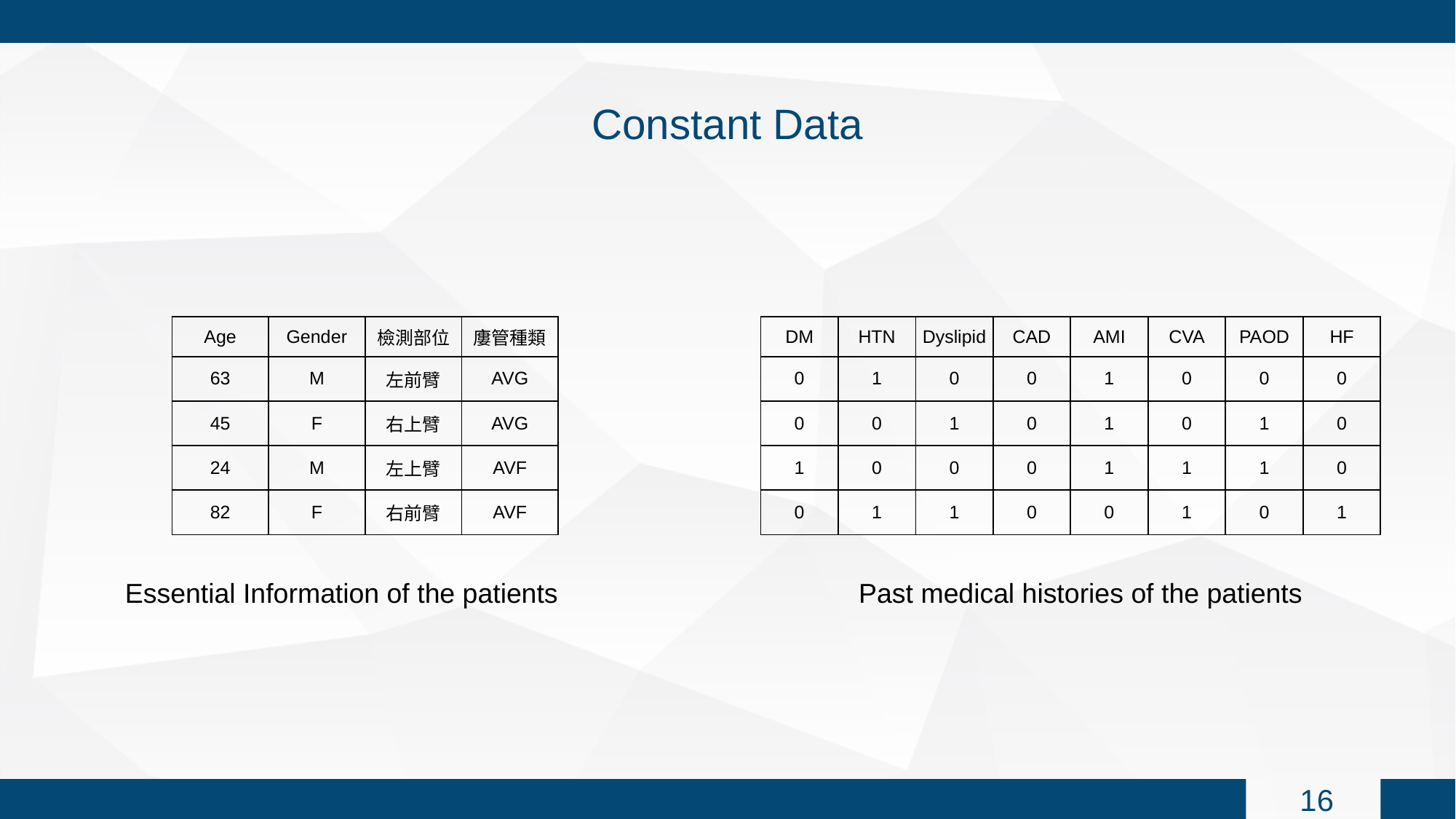

Constant Data
| DM | HTN | Dyslipid | CAD | AMI | CVA | PAOD | HF |
| --- | --- | --- | --- | --- | --- | --- | --- |
| 0 | 1 | 0 | 0 | 1 | 0 | 0 | 0 |
| 0 | 0 | 1 | 0 | 1 | 0 | 1 | 0 |
| 1 | 0 | 0 | 0 | 1 | 1 | 1 | 0 |
| 0 | 1 | 1 | 0 | 0 | 1 | 0 | 1 |
| Age | Gender | 檢測部位 | 廔管種類 |
| --- | --- | --- | --- |
| 63 | M | 左前臂 | AVG |
| 45 | F | 右上臂 | AVG |
| 24 | M | 左上臂 | AVF |
| 82 | F | 右前臂 | AVF |
Essential Information of the patients
Past medical histories of the patients
16